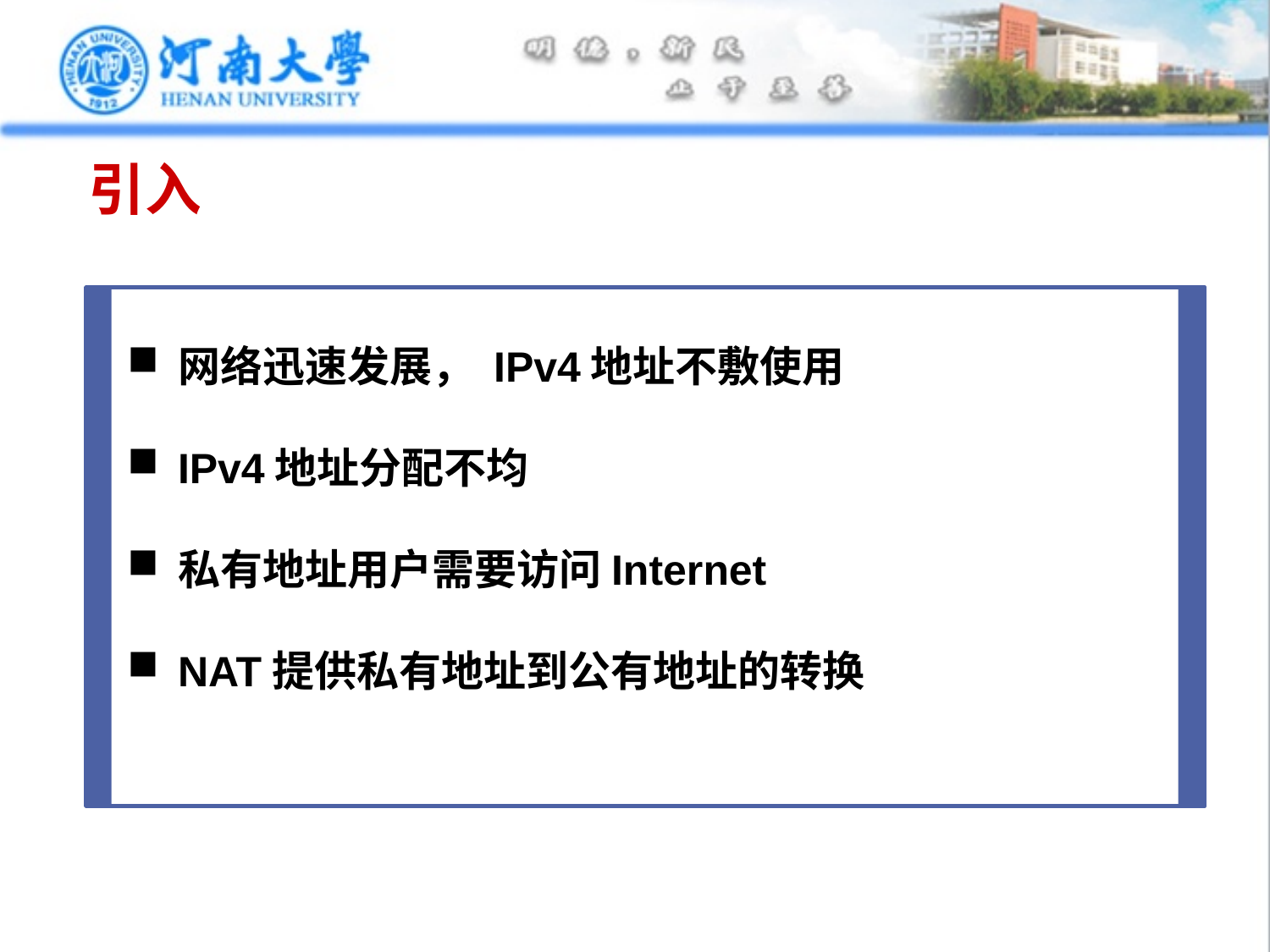

引入
网络迅速发展， IPv4地址不敷使用
IPv4地址分配不均
私有地址用户需要访问Internet
NAT提供私有地址到公有地址的转换